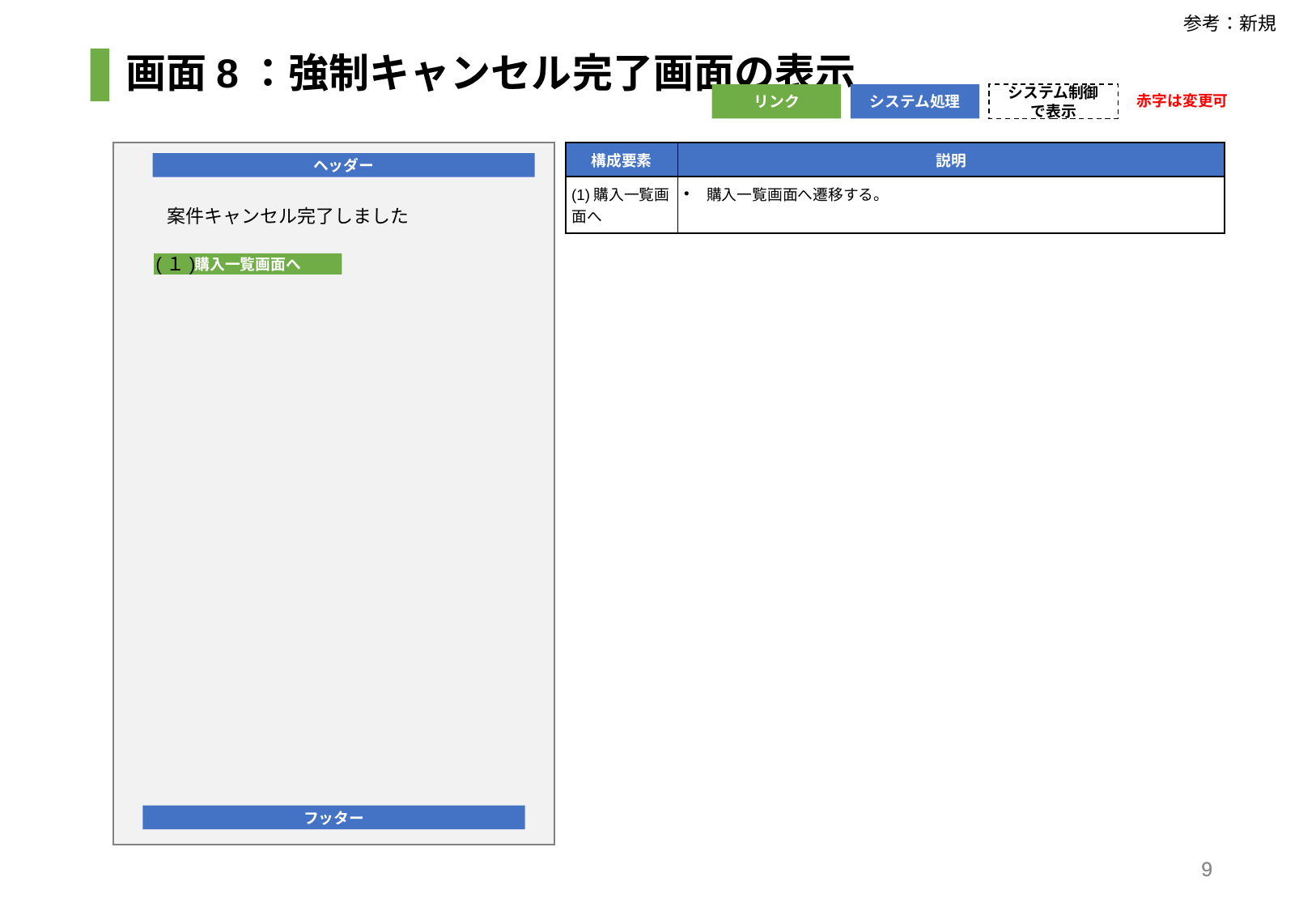

参考：新規
# 画面8：強制キャンセル完了画面の表示
赤字は変更可
リンク
システム処理
システム制御で表示

| 構成要素 | 説明 |
| --- | --- |
| (1)購入一覧画面へ | 購入一覧画面へ遷移する。 |
ヘッダー

案件キャンセル完了しました
(１)
購入一覧画面へ
フッター
9
9